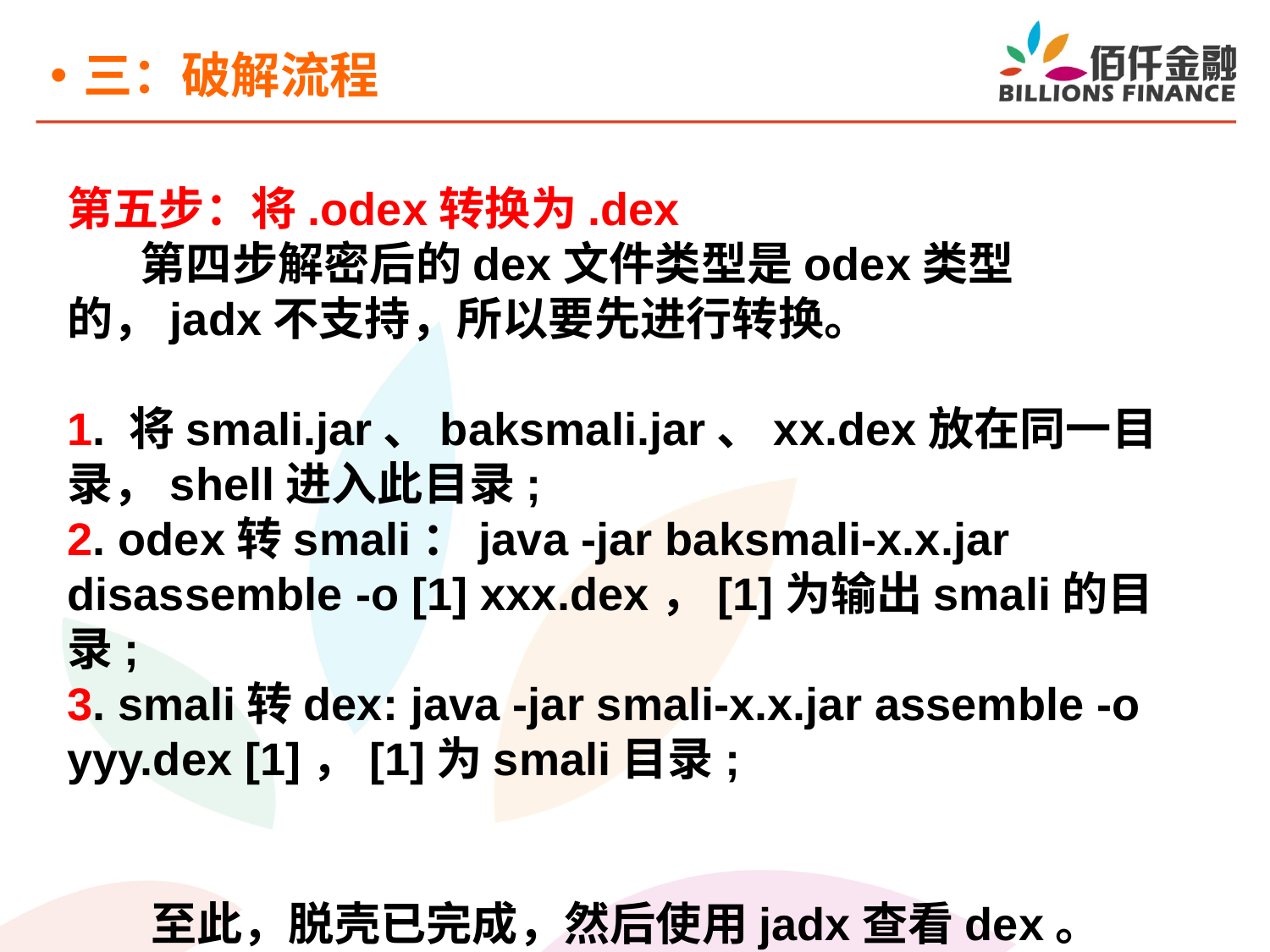

三：破解流程
第五步：将.odex转换为.dex
      第四步解密后的dex文件类型是odex类型的，jadx不支持，所以要先进行转换。

1. 将smali.jar、baksmali.jar、xx.dex放在同一目录，shell进入此目录;
2. odex转smali：java -jar baksmali-x.x.jar disassemble -o [1] xxx.dex，[1]为输出smali的目录;
3. smali转dex: java -jar smali-x.x.jar assemble -o yyy.dex [1]，[1]为smali目录;

       至此，脱壳已完成，然后使用jadx查看dex。